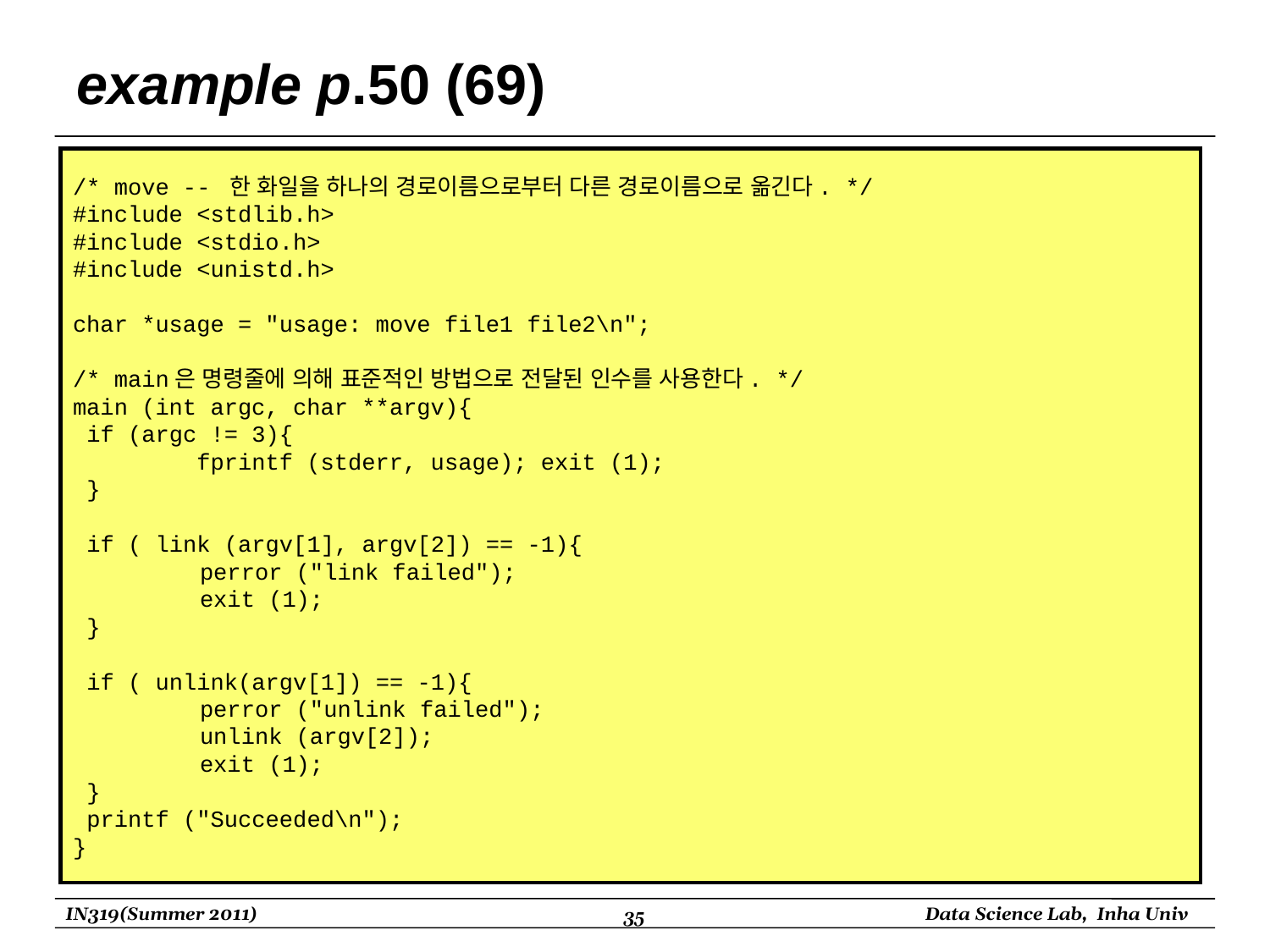

# example p.50 (69)

/* move -- 한 화일을 하나의 경로이름으로부터 다른 경로이름으로 옮긴다. */
#include <stdlib.h>
#include <stdio.h>
#include <unistd.h>

char *usage = "usage: move file1 file2\n";

/* main은 명령줄에 의해 표준적인 방법으로 전달된 인수를 사용한다. */
main (int argc, char **argv){
 if (argc != 3){
         fprintf (stderr, usage); exit (1);
 }

 if ( link (argv[1], argv[2]) == -1){
 	perror ("link failed");
 	exit (1);
 }

 if ( unlink(argv[1]) == -1){
 	perror ("unlink failed");
 	unlink (argv[2]);
 	exit (1);
 }
 printf ("Succeeded\n");
}
35